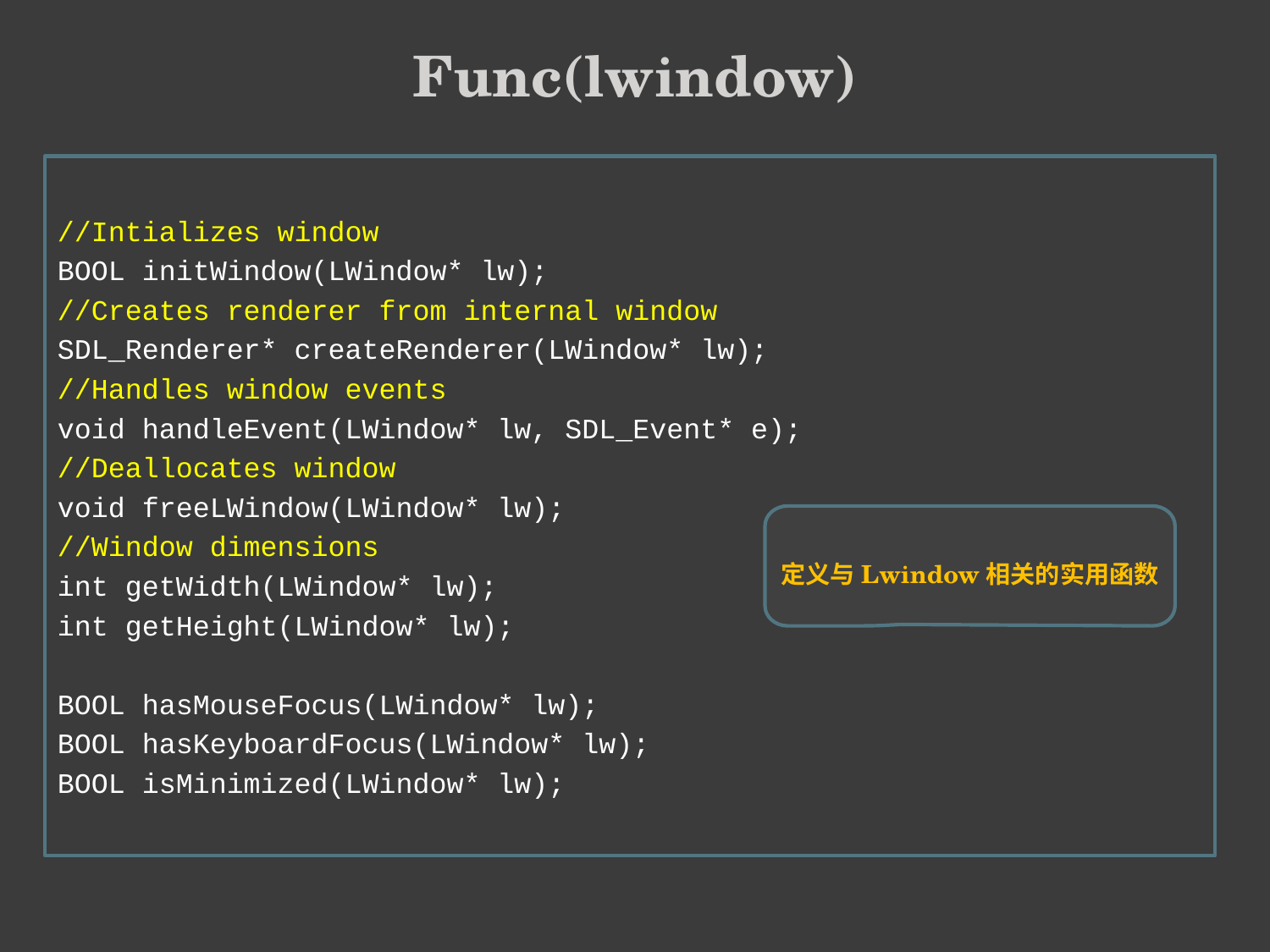

Func(lwindow)

//Intializes window
BOOL initWindow(LWindow* lw);
//Creates renderer from internal window
SDL_Renderer* createRenderer(LWindow* lw);
//Handles window events
void handleEvent(LWindow* lw, SDL_Event* e);
//Deallocates window
void freeLWindow(LWindow* lw);
//Window dimensions
int getWidth(LWindow* lw);
int getHeight(LWindow* lw);

BOOL hasMouseFocus(LWindow* lw);
BOOL hasKeyboardFocus(LWindow* lw);
BOOL isMinimized(LWindow* lw);

定义与Lwindow相关的实用函数